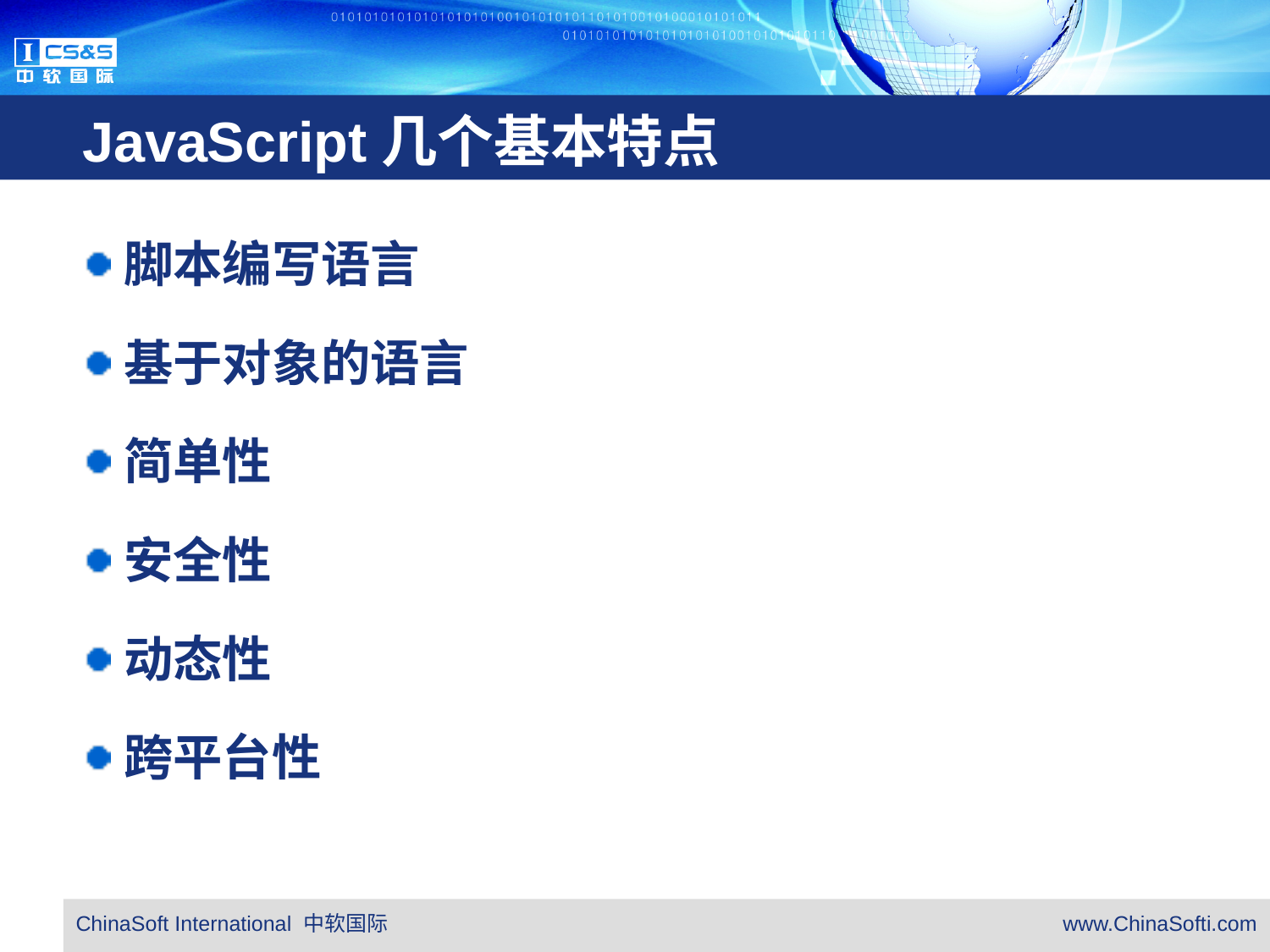

# JavaScript几个基本特点
脚本编写语言
基于对象的语言
简单性
安全性
动态性
跨平台性